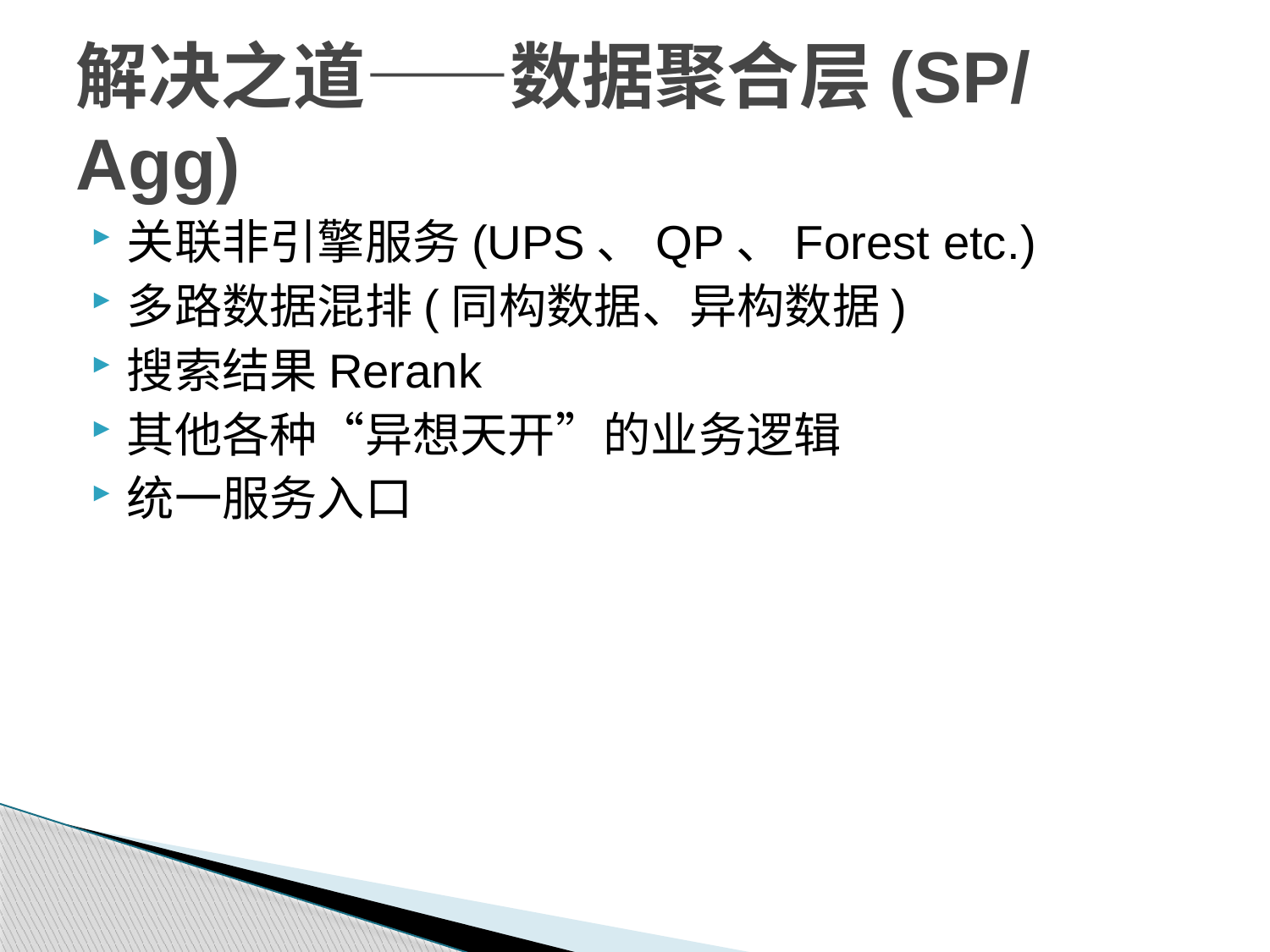

# 解决之道——数据聚合层(SP/Agg)
关联非引擎服务(UPS、QP、Forest etc.)
多路数据混排(同构数据、异构数据)
搜索结果Rerank
其他各种“异想天开”的业务逻辑
统一服务入口